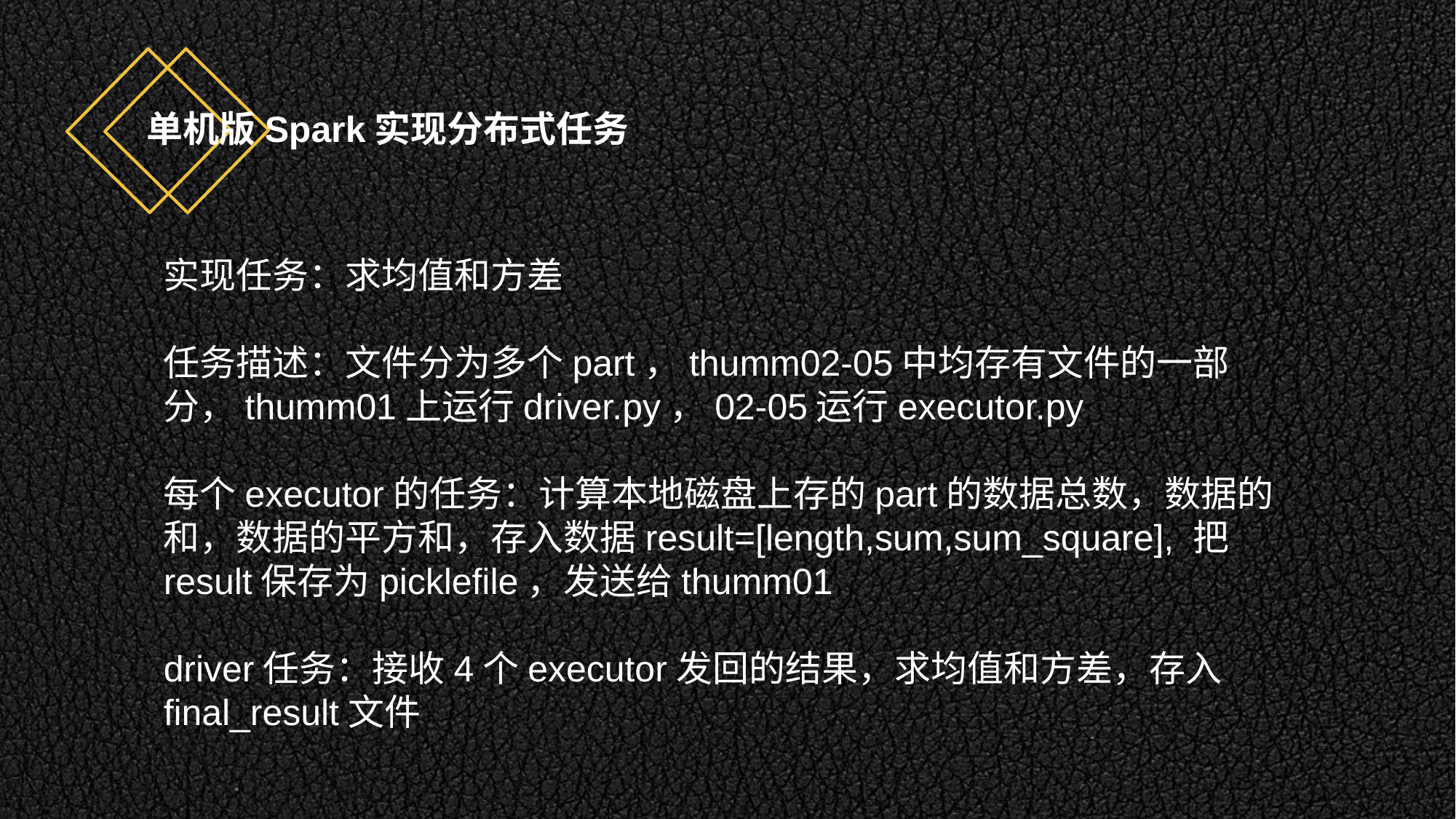

单机版Spark实现分布式任务
实现任务：求均值和方差

任务描述：文件分为多个part，thumm02-05中均存有文件的一部分，thumm01上运行driver.py，02-05运行executor.py

每个executor的任务：计算本地磁盘上存的part的数据总数，数据的和，数据的平方和，存入数据result=[length,sum,sum_square], 把result保存为picklefile，发送给thumm01

driver任务：接收4个executor发回的结果，求均值和方差，存入final_result文件